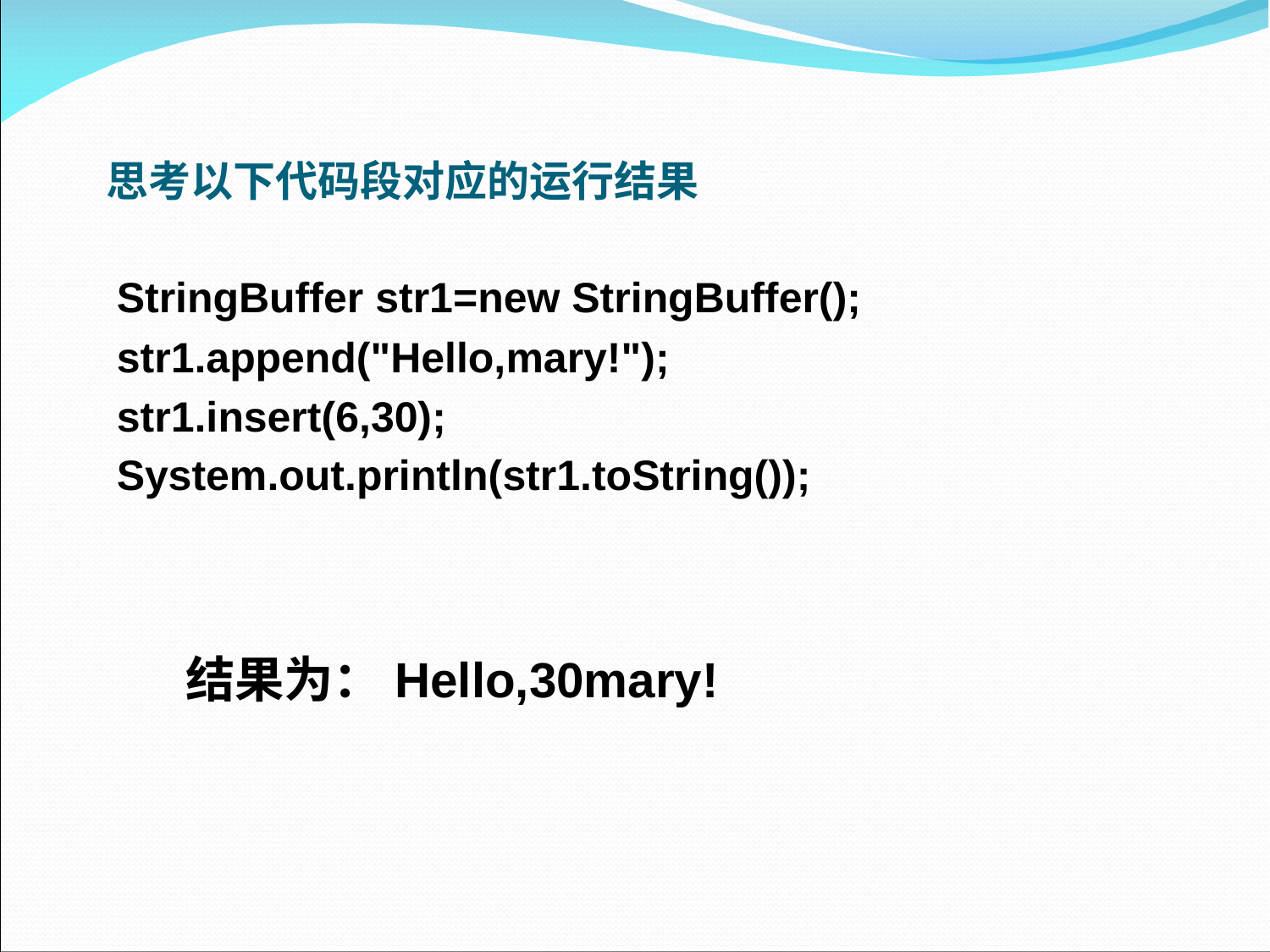

# 思考以下代码段对应的运行结果
StringBuffer str1=new StringBuffer();
str1.append("Hello,mary!");
str1.insert(6,30);
System.out.println(str1.toString());
结果为：Hello,30mary!